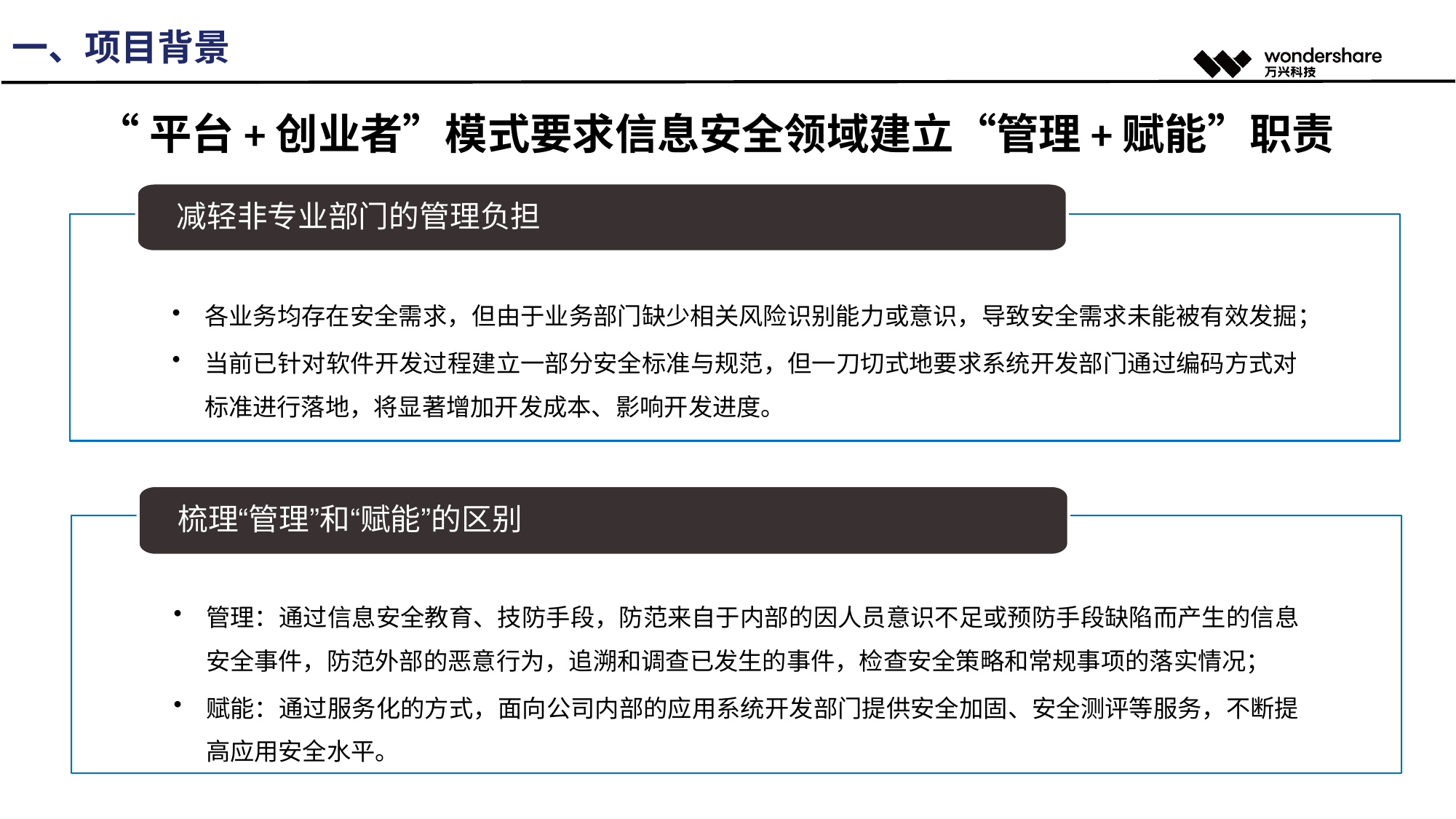

一、项目背景
“平台+创业者”模式要求信息安全领域建立“管理+赋能”职责
减轻非专业部门的管理负担
各业务均存在安全需求，但由于业务部门缺少相关风险识别能力或意识，导致安全需求未能被有效发掘；
当前已针对软件开发过程建立一部分安全标准与规范，但一刀切式地要求系统开发部门通过编码方式对标准进行落地，将显著增加开发成本、影响开发进度。
梳理“管理”和“赋能”的区别
管理：通过信息安全教育、技防手段，防范来自于内部的因人员意识不足或预防手段缺陷而产生的信息安全事件，防范外部的恶意行为，追溯和调查已发生的事件，检查安全策略和常规事项的落实情况；
赋能：通过服务化的方式，面向公司内部的应用系统开发部门提供安全加固、安全测评等服务，不断提高应用安全水平。